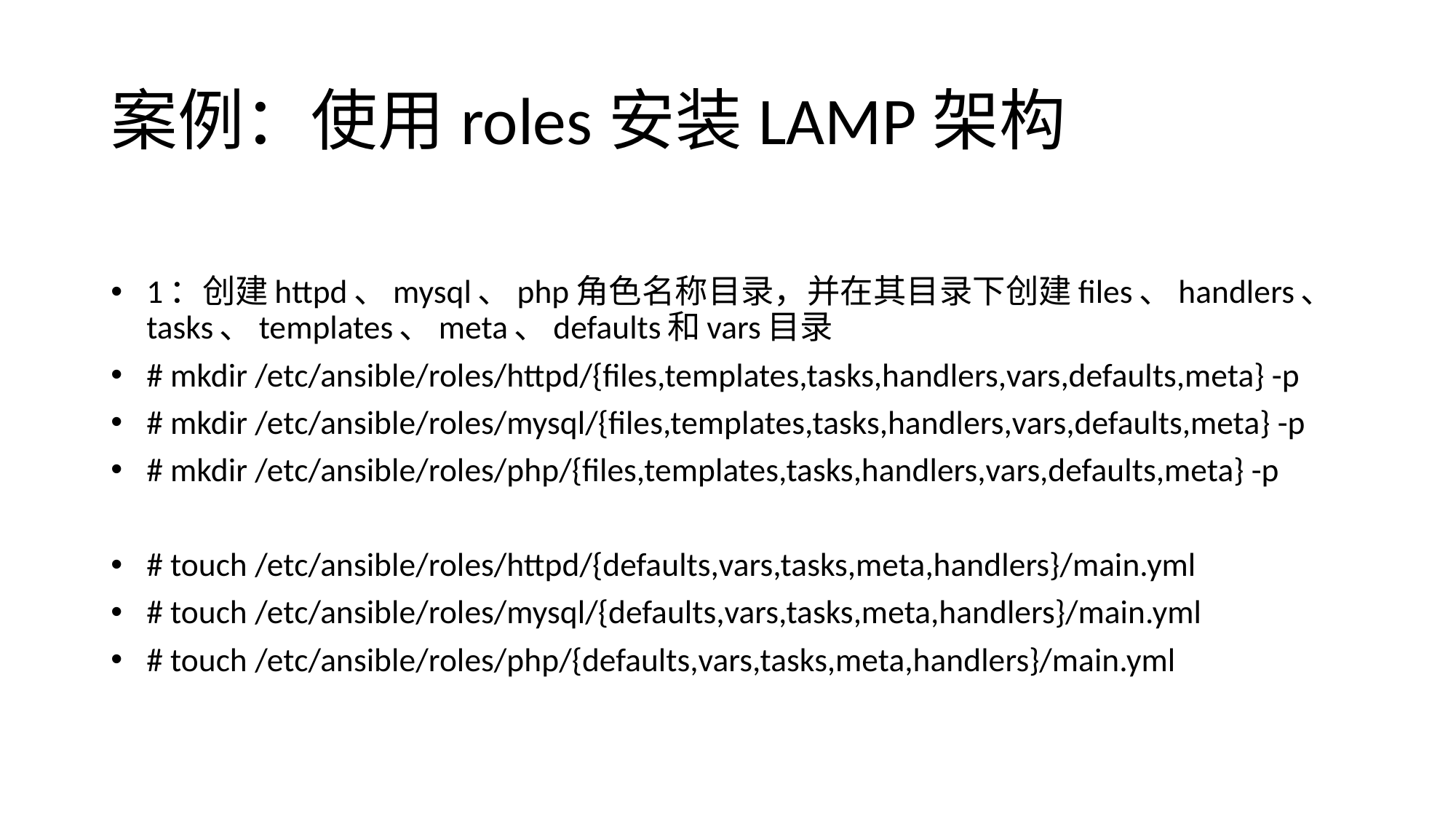

# 案例：使用roles安装LAMP架构

1：创建httpd、mysql、php角色名称目录，并在其目录下创建files、handlers、tasks、templates、meta、defaults和vars目录
# mkdir /etc/ansible/roles/httpd/{files,templates,tasks,handlers,vars,defaults,meta} -p
# mkdir /etc/ansible/roles/mysql/{files,templates,tasks,handlers,vars,defaults,meta} -p
# mkdir /etc/ansible/roles/php/{files,templates,tasks,handlers,vars,defaults,meta} -p

# touch /etc/ansible/roles/httpd/{defaults,vars,tasks,meta,handlers}/main.yml
# touch /etc/ansible/roles/mysql/{defaults,vars,tasks,meta,handlers}/main.yml
# touch /etc/ansible/roles/php/{defaults,vars,tasks,meta,handlers}/main.yml